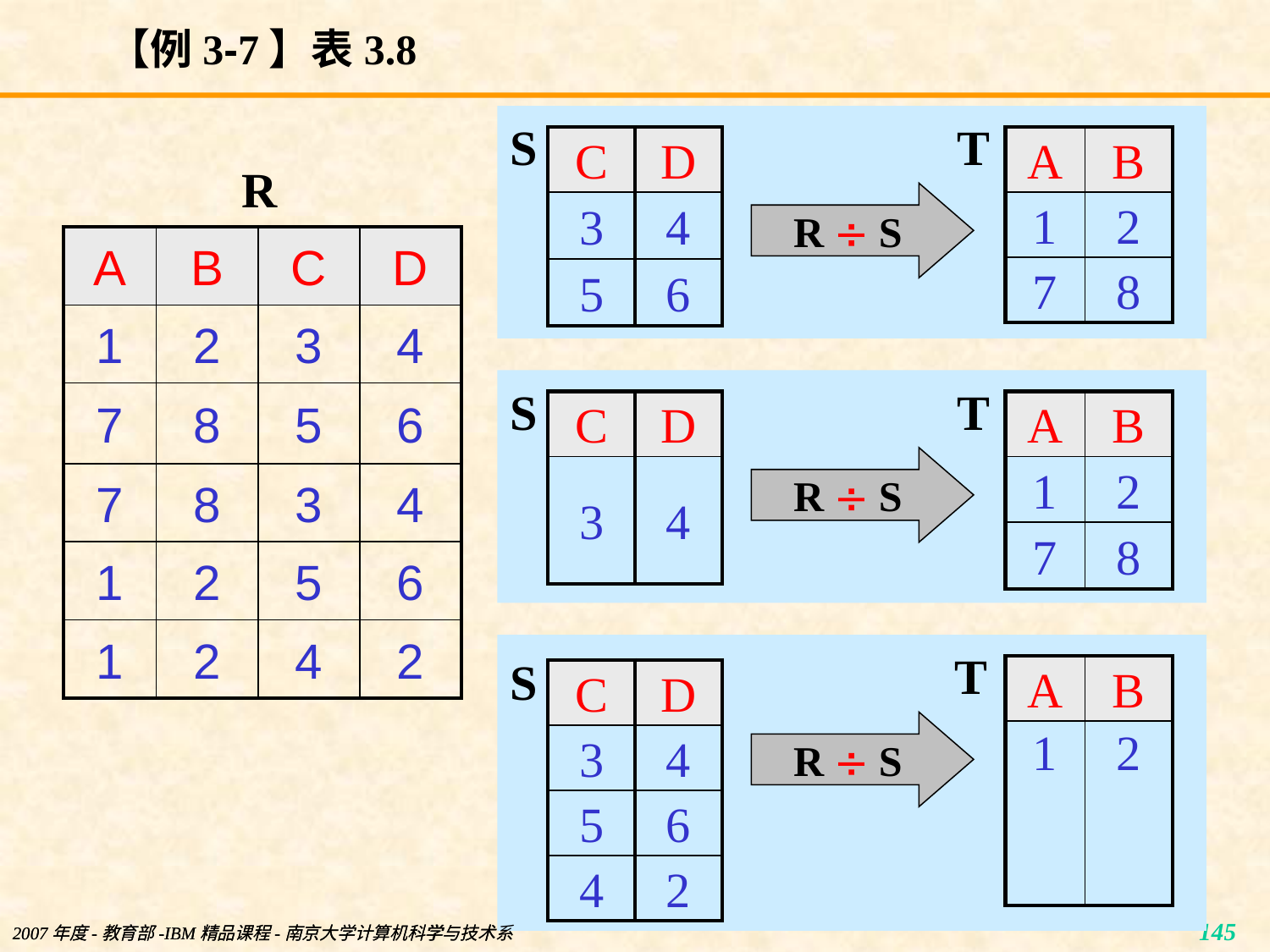

# 【例3-7】表3.8

S
T
| C | D |
| --- | --- |
| 3 | 4 |
| 5 | 6 |
| A | B |
| --- | --- |
| 1 | 2 |
| 7 | 8 |
R
R ÷ S
| A | B | C | D |
| --- | --- | --- | --- |
| 1 | 2 | 3 | 4 |
| 7 | 8 | 5 | 6 |
| 7 | 8 | 3 | 4 |
| 1 | 2 | 5 | 6 |
| 1 | 2 | 4 | 2 |

S
T
| C | D |
| --- | --- |
| 3 | 4 |
| A | B |
| --- | --- |
| 1 | 2 |
| 7 | 8 |
R ÷ S

T
S
| A | B |
| --- | --- |
| 1 | 2 |
| C | D |
| --- | --- |
| 3 | 4 |
| 5 | 6 |
| 4 | 2 |
R ÷ S
145
2007年度-教育部-IBM精品课程-南京大学计算机科学与技术系
2007年度-教育部-IBM精品课程-南京大学计算机科学与技术系